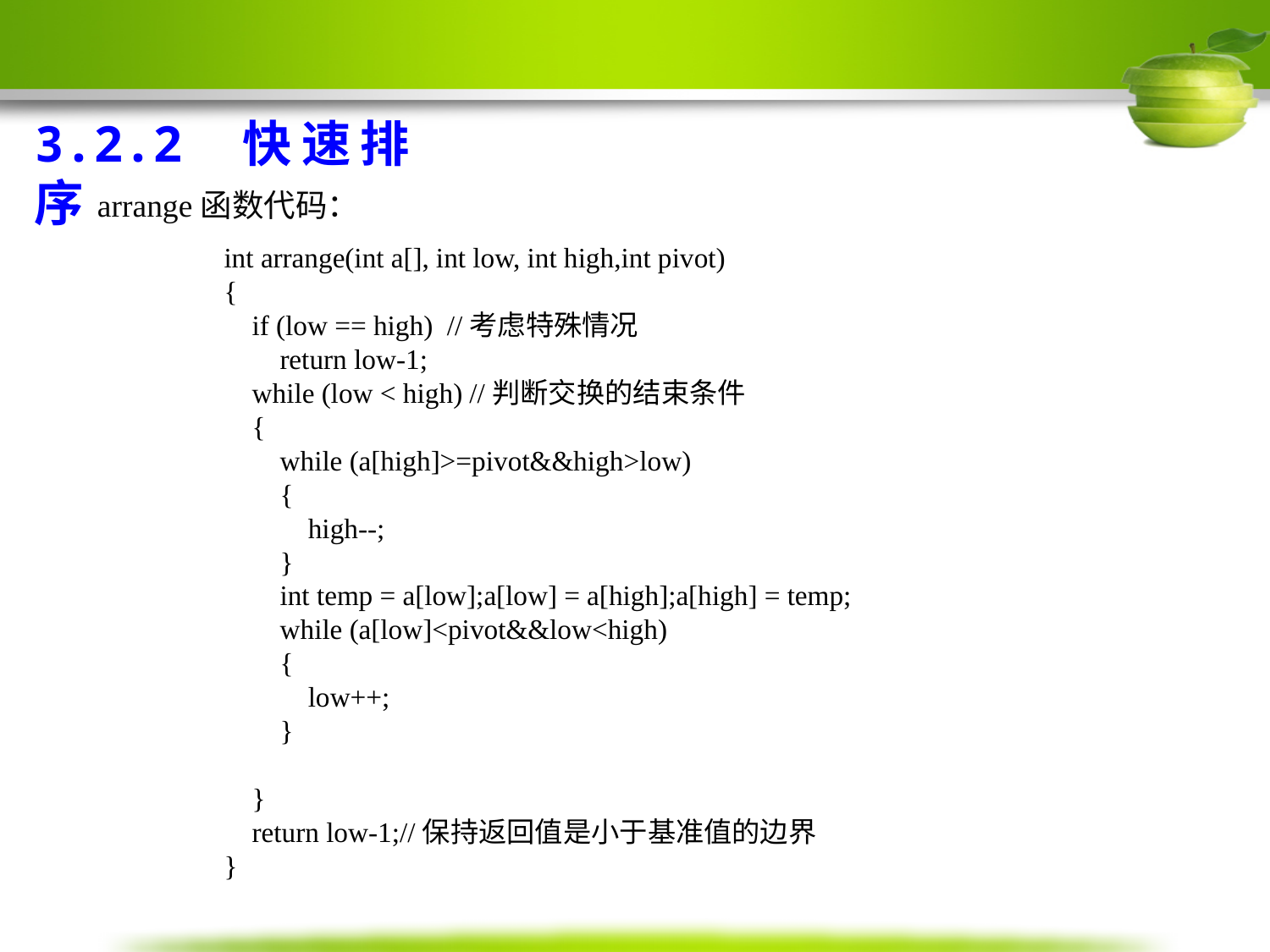

3.2.2 快速排序
arrange函数代码：
int arrange(int a[], int low, int high,int pivot)
{
    if (low == high)  //考虑特殊情况
        return low-1;
    while (low < high) //判断交换的结束条件
    {
        while (a[high]>=pivot&&high>low)
        {
            high--;
        }
        int temp = a[low];a[low] = a[high];a[high] = temp;
        while (a[low]<pivot&&low<high)
        {
            low++;
        }

    }
    return low-1;//保持返回值是小于基准值的边界
}